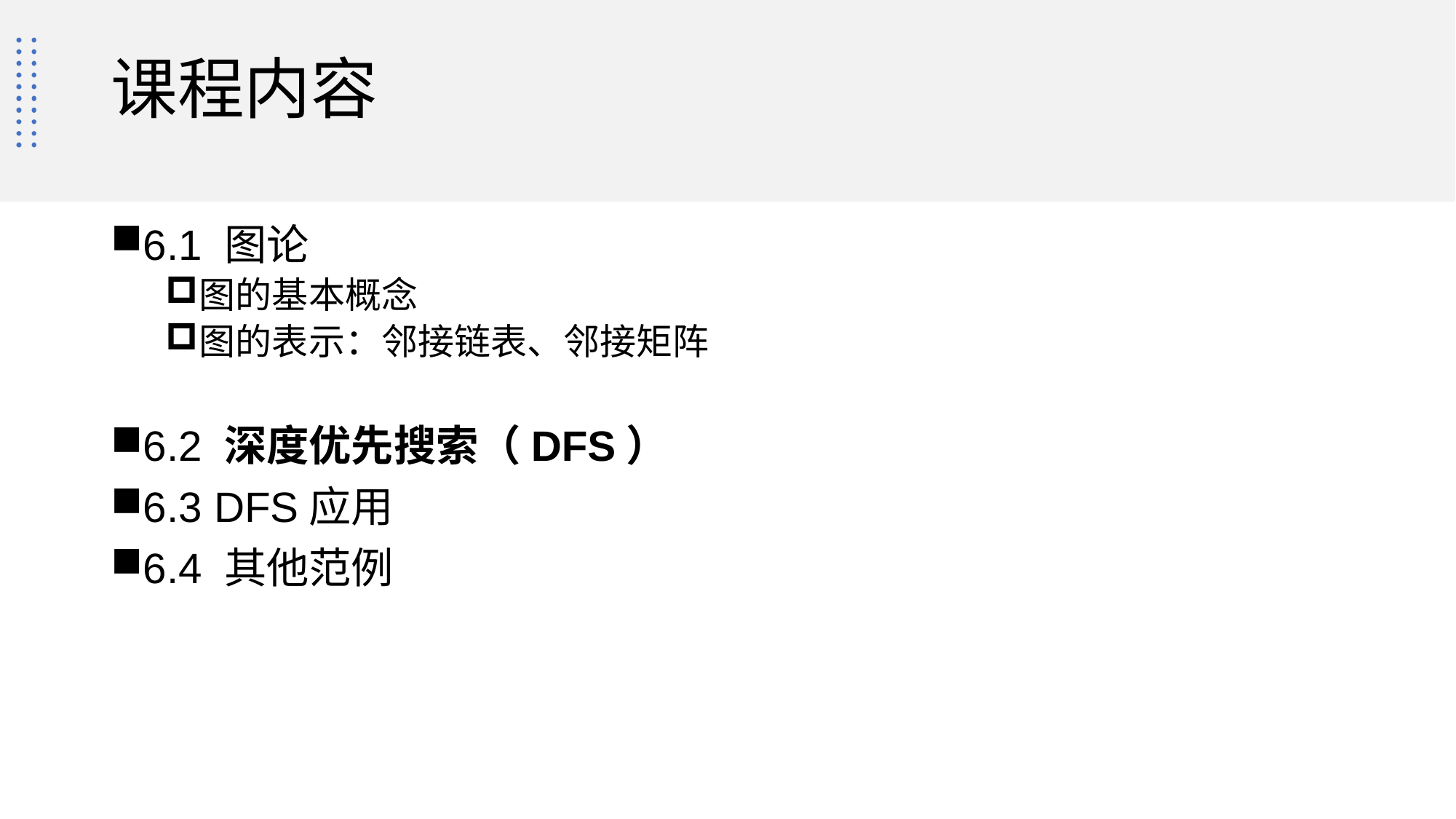

# 课程内容
6.1 图论
图的基本概念
图的表示：邻接链表、邻接矩阵

6.2 深度优先搜索（DFS）
6.3 DFS应用
6.4 其他范例